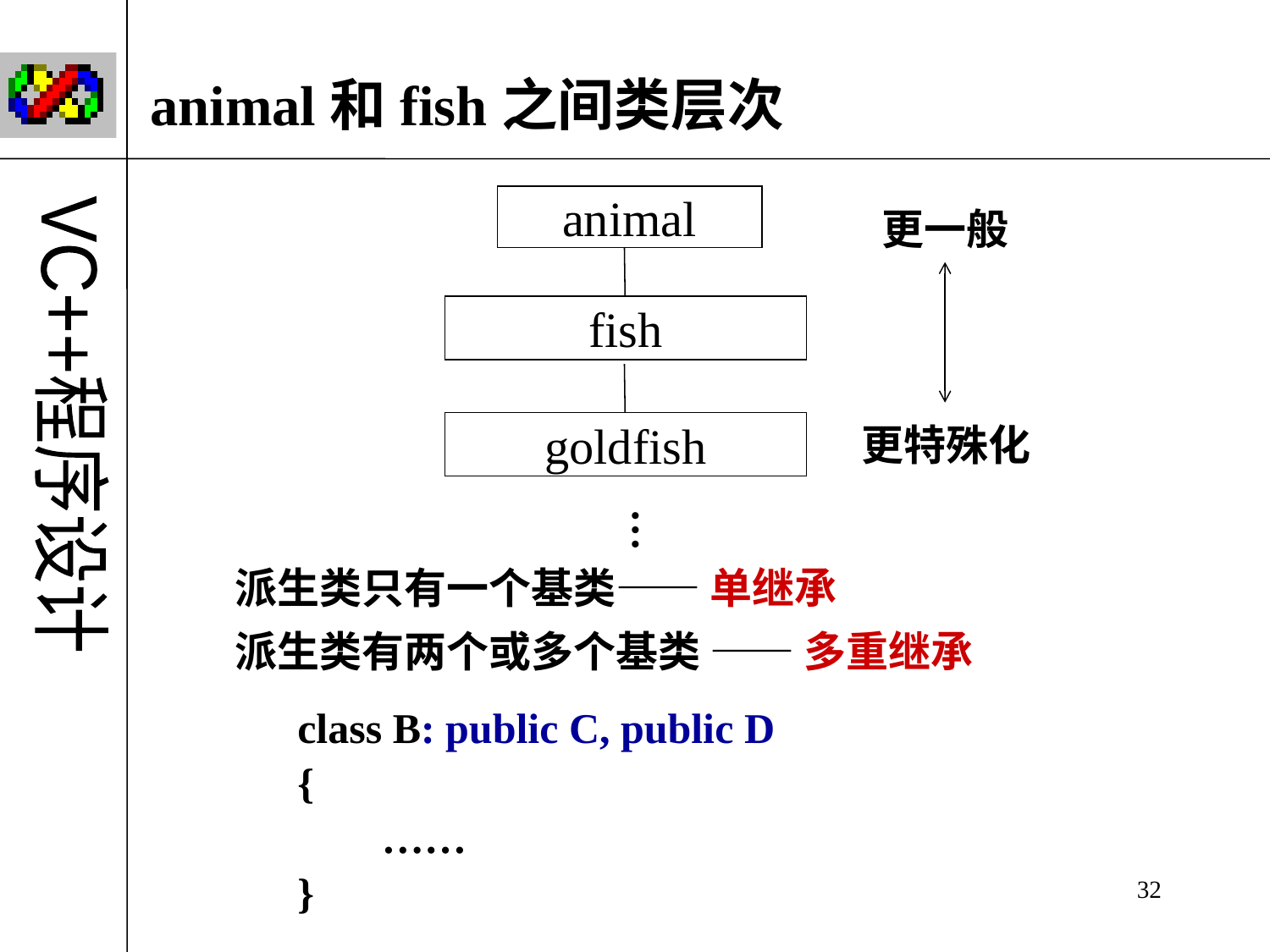

animal和fish之间类层次
animal
更一般

fish

更特殊化
goldfish
…
派生类只有一个基类—— 单继承
派生类有两个或多个基类 —— 多重继承
class B: public C, public D
{
        ……
}
32